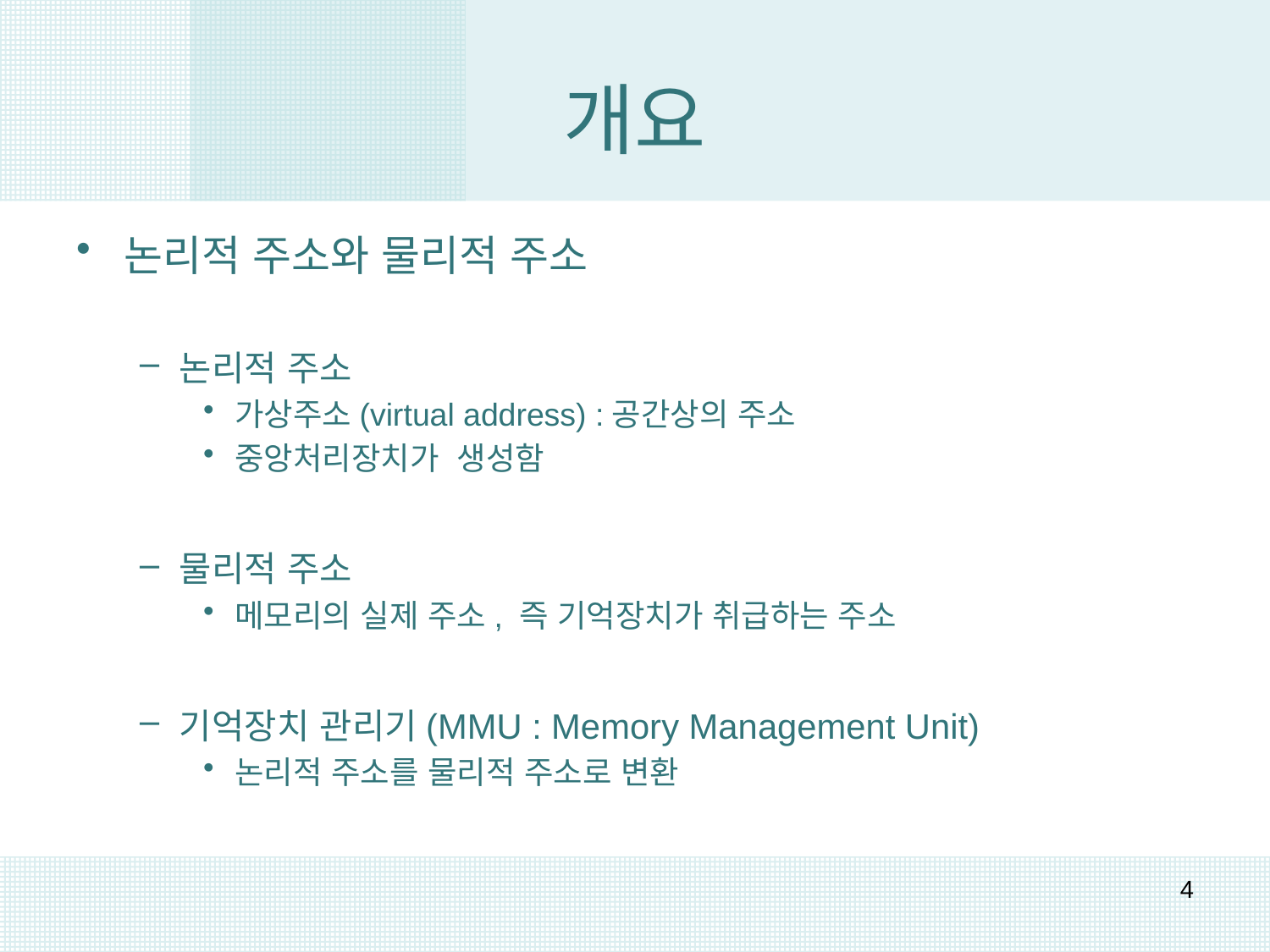

# 개요
논리적 주소와 물리적 주소

논리적 주소
가상주소(virtual address) :공간상의 주소
중앙처리장치가  생성함

물리적 주소
메모리의 실제 주소, 즉 기억장치가 취급하는 주소

기억장치 관리기(MMU : Memory Management Unit)
논리적 주소를 물리적 주소로 변환

4